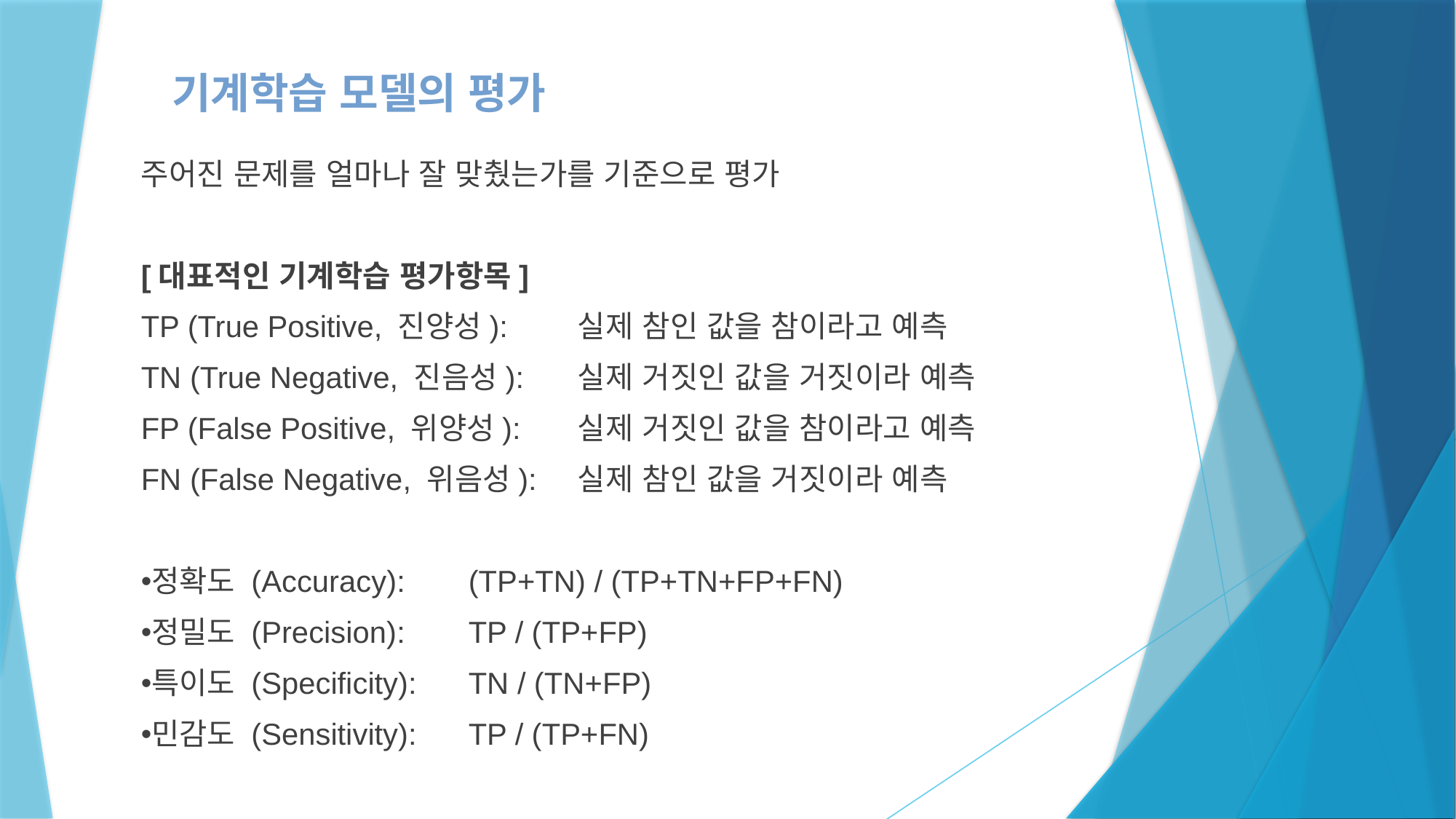

기계학습 모델의 평가
주어진 문제를 얼마나 잘 맞췄는가를 기준으로 평가

[대표적인 기계학습 평가항목]
TP (True Positive, 진양성):	실제 참인 값을 참이라고 예측
TN (True Negative, 진음성):	실제 거짓인 값을 거짓이라 예측
FP (False Positive, 위양성):	실제 거짓인 값을 참이라고 예측
FN (False Negative, 위음성):	실제 참인 값을 거짓이라 예측

정확도 (Accuracy):	(TP+TN) / (TP+TN+FP+FN)
정밀도 (Precision):	TP / (TP+FP)
특이도 (Specificity):	TN / (TN+FP)
민감도 (Sensitivity):	TP / (TP+FN)